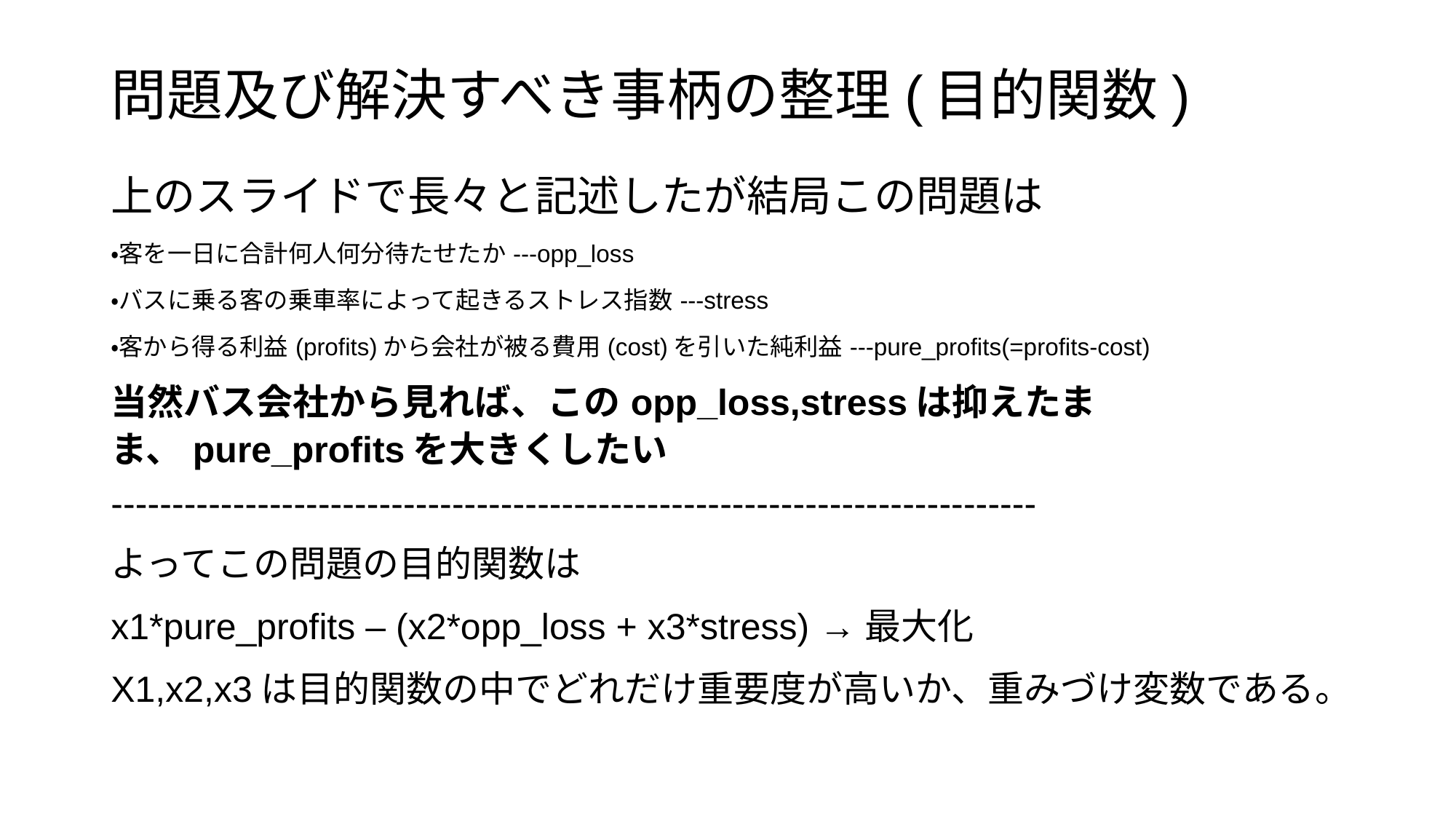

# 問題及び解決すべき事柄の整理(目的関数)
上のスライドで長々と記述したが結局この問題は
・客を一日に合計何人何分待たせたか---opp_loss
・バスに乗る客の乗車率によって起きるストレス指数---stress
・客から得る利益(profits)から会社が被る費用(cost)を引いた純利益---pure_profits(=profits-cost)
当然バス会社から見れば、このopp_loss,stressは抑えたまま、pure_profitsを大きくしたい
----------------------------------------------------------------------------
よってこの問題の目的関数は
x1*pure_profits – (x2*opp_loss + x3*stress) →最大化
X1,x2,x3は目的関数の中でどれだけ重要度が高いか、重みづけ変数である。